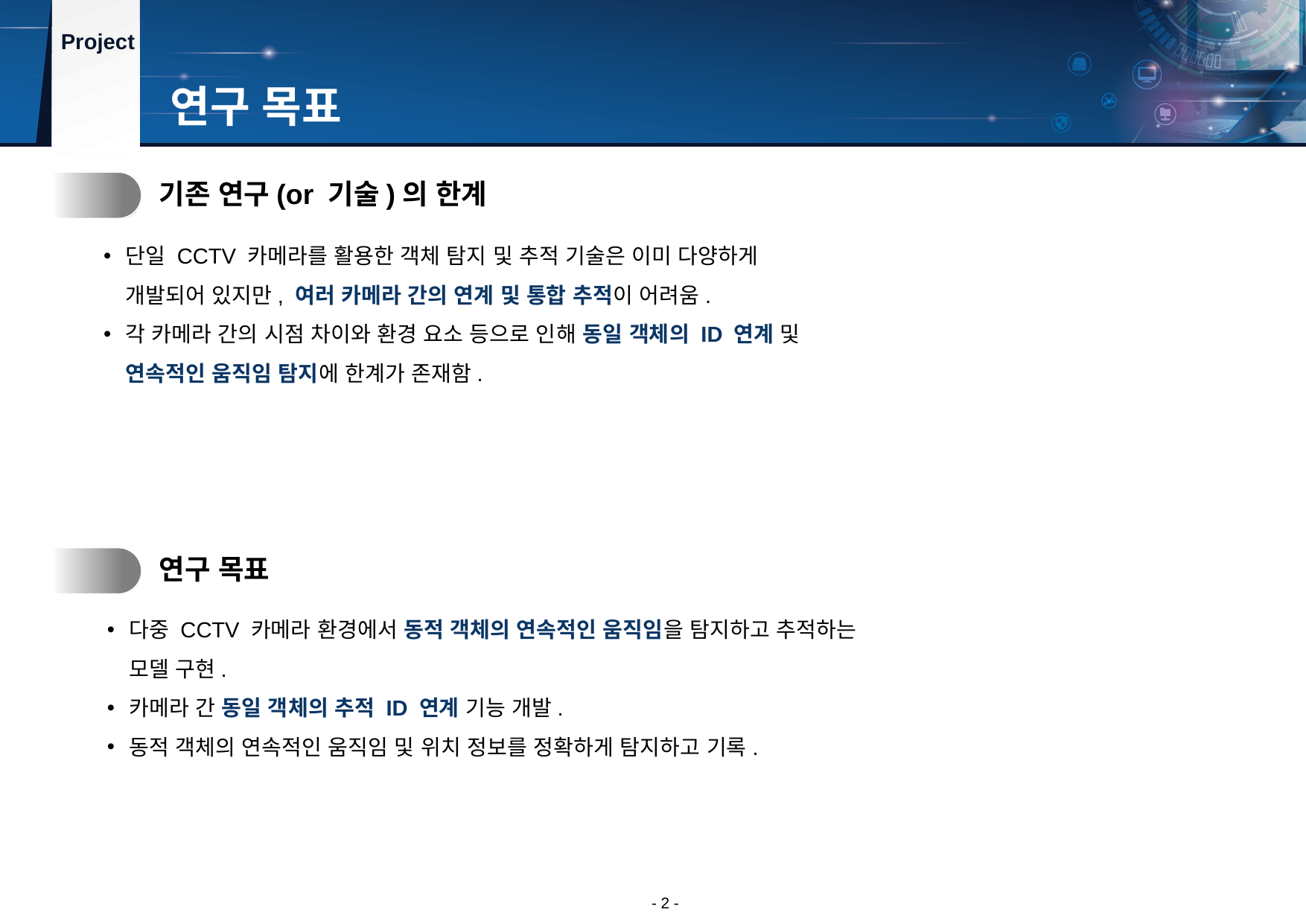

연구 목표

1.
기존 연구(or 기술)의 한계
단일 CCTV 카메라를 활용한 객체 탐지 및 추적 기술은 이미 다양하게 개발되어 있지만, 여러 카메라 간의 연계 및 통합 추적이 어려움.
각 카메라 간의 시점 차이와 환경 요소 등으로 인해 동일 객체의 ID 연계 및 연속적인 움직임 탐지에 한계가 존재함.

2.
연구 목표
다중 CCTV 카메라 환경에서 동적 객체의 연속적인 움직임을 탐지하고 추적하는 모델 구현.
카메라 간 동일 객체의 추적 ID 연계 기능 개발.
동적 객체의 연속적인 움직임 및 위치 정보를 정확하게 탐지하고 기록.
- 2 -